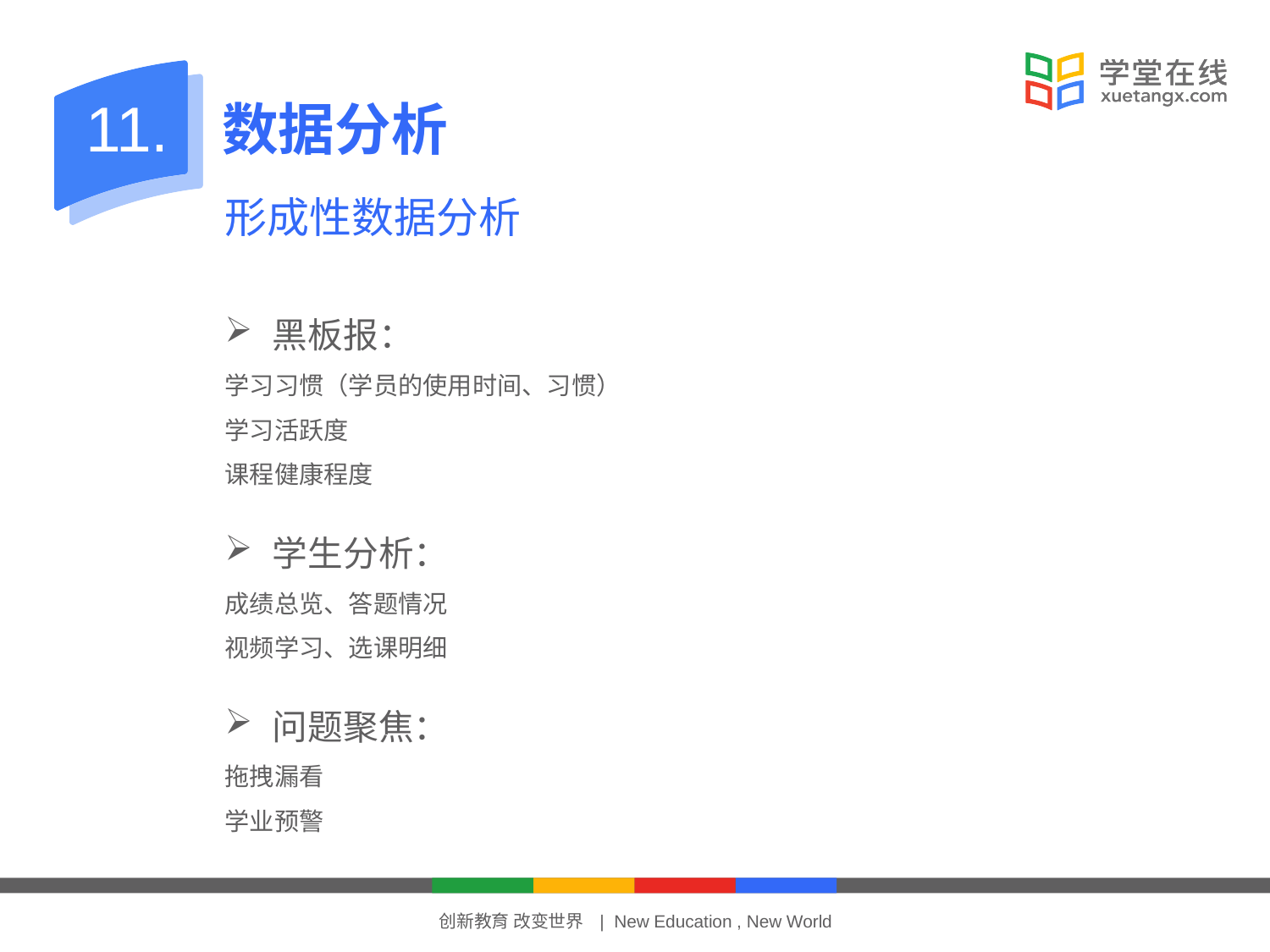

11.
数据分析
形成性数据分析
黑板报：
学习习惯（学员的使用时间、习惯）
学习活跃度
课程健康程度
学生分析：
成绩总览、答题情况
视频学习、选课明细
问题聚焦：
拖拽漏看
学业预警